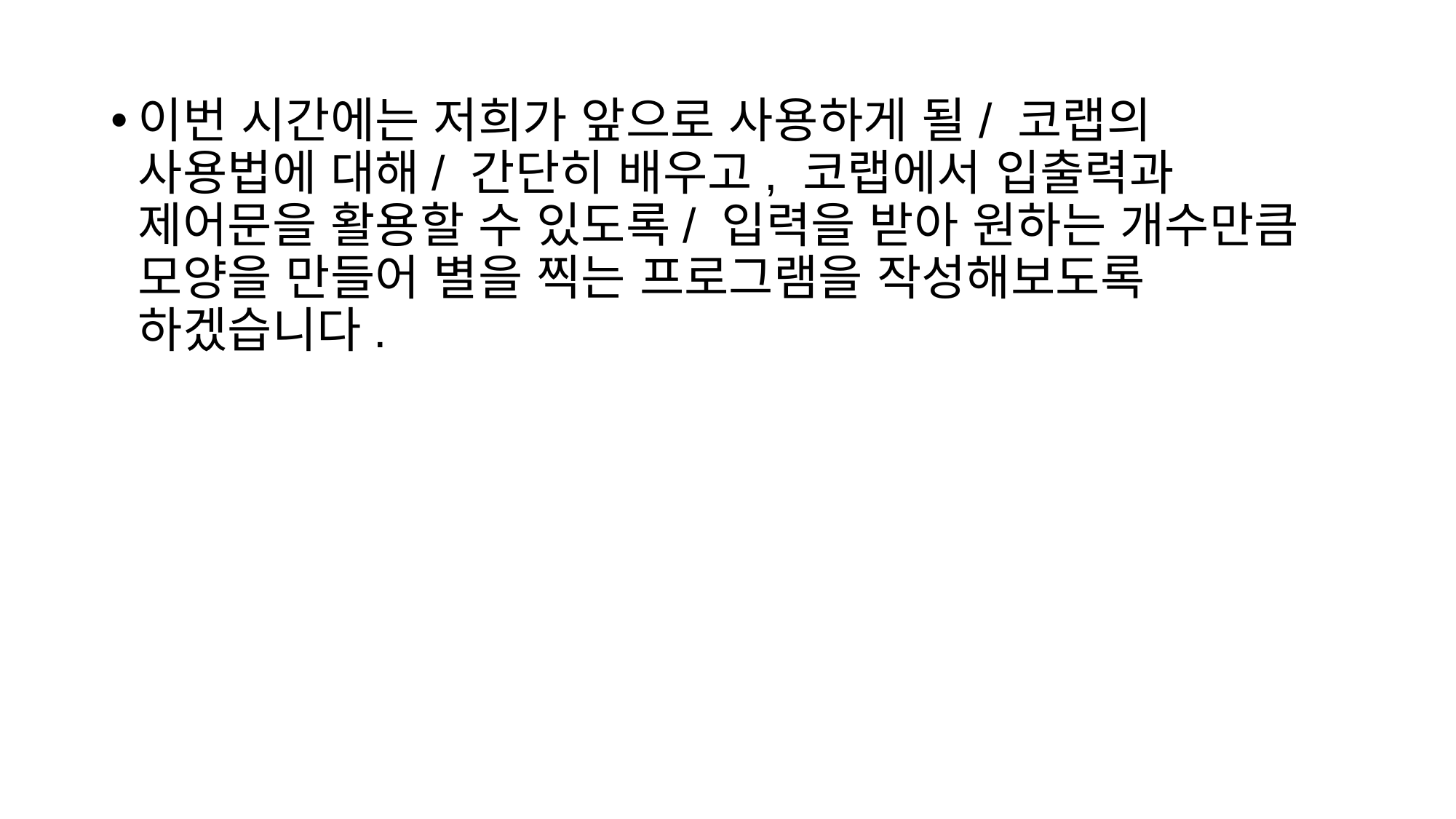

이번 시간에는 저희가 앞으로 사용하게 될/ 코랩의 사용법에 대해/ 간단히 배우고, 코랩에서 입출력과 제어문을 활용할 수 있도록/ 입력을 받아 원하는 개수만큼 모양을 만들어 별을 찍는 프로그램을 작성해보도록 하겠습니다.